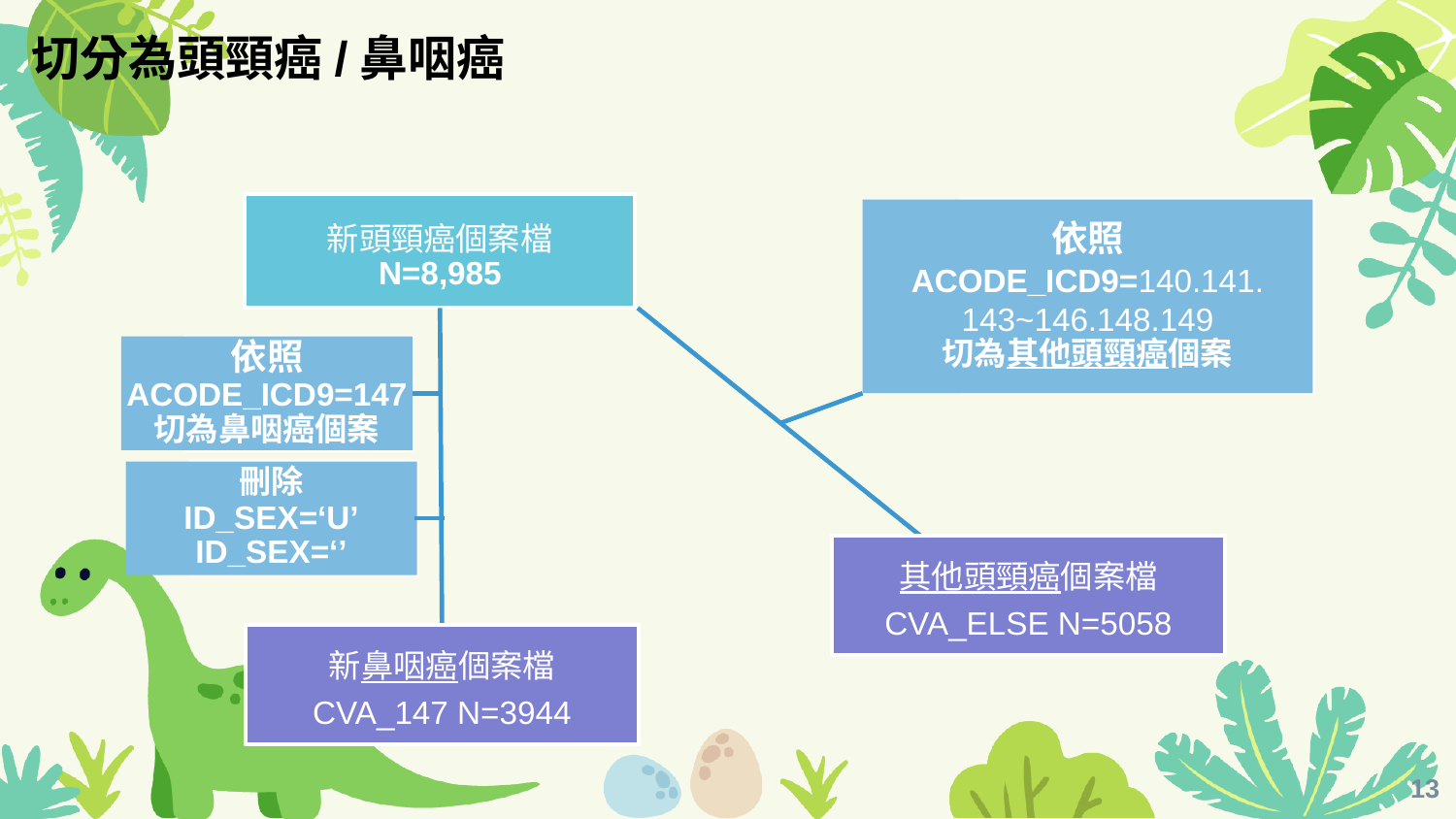

切分為頭頸癌/鼻咽癌

新頭頸癌個案檔
N=8,985
依照
ACODE_ICD9=140.141.
143~146.148.149
切為其他頭頸癌個案

依照
ACODE_ICD9=147
切為鼻咽癌個案

刪除
ID_SEX=‘U’
ID_SEX=‘’

其他頭頸癌個案檔
CVA_ELSE N=5058

新鼻咽癌個案檔
CVA_147 N=3944
13